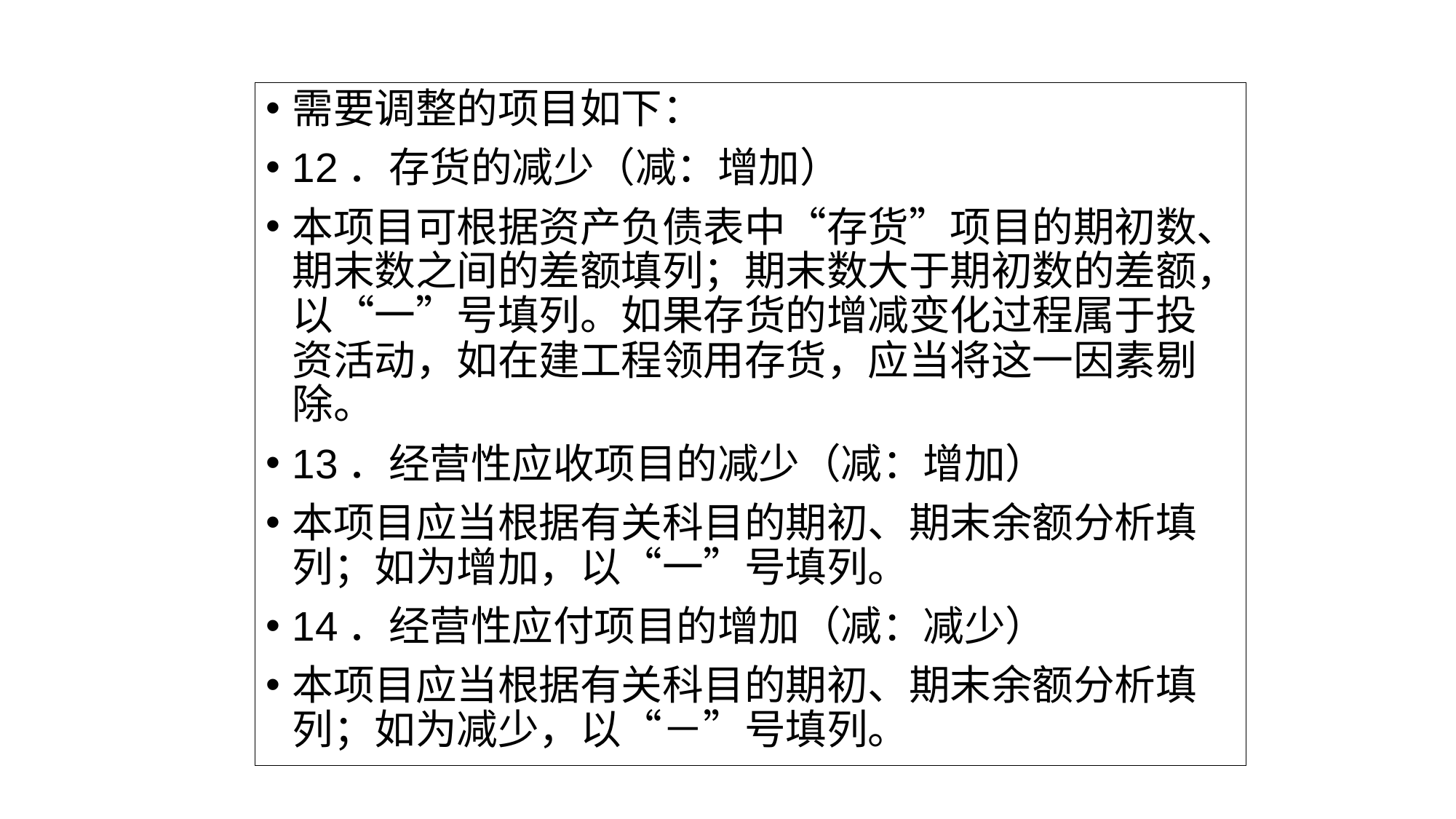

需要调整的项目如下：
12．存货的减少（减：增加）
本项目可根据资产负债表中“存货”项目的期初数、期末数之间的差额填列；期末数大于期初数的差额，以“一”号填列。如果存货的增减变化过程属于投资活动，如在建工程领用存货，应当将这一因素剔除。
13．经营性应收项目的减少（减：增加）
本项目应当根据有关科目的期初、期末余额分析填列；如为增加，以“一”号填列。
14．经营性应付项目的增加（减：减少）
本项目应当根据有关科目的期初、期末余额分析填列；如为减少，以“－”号填列。
2023/3/30
47